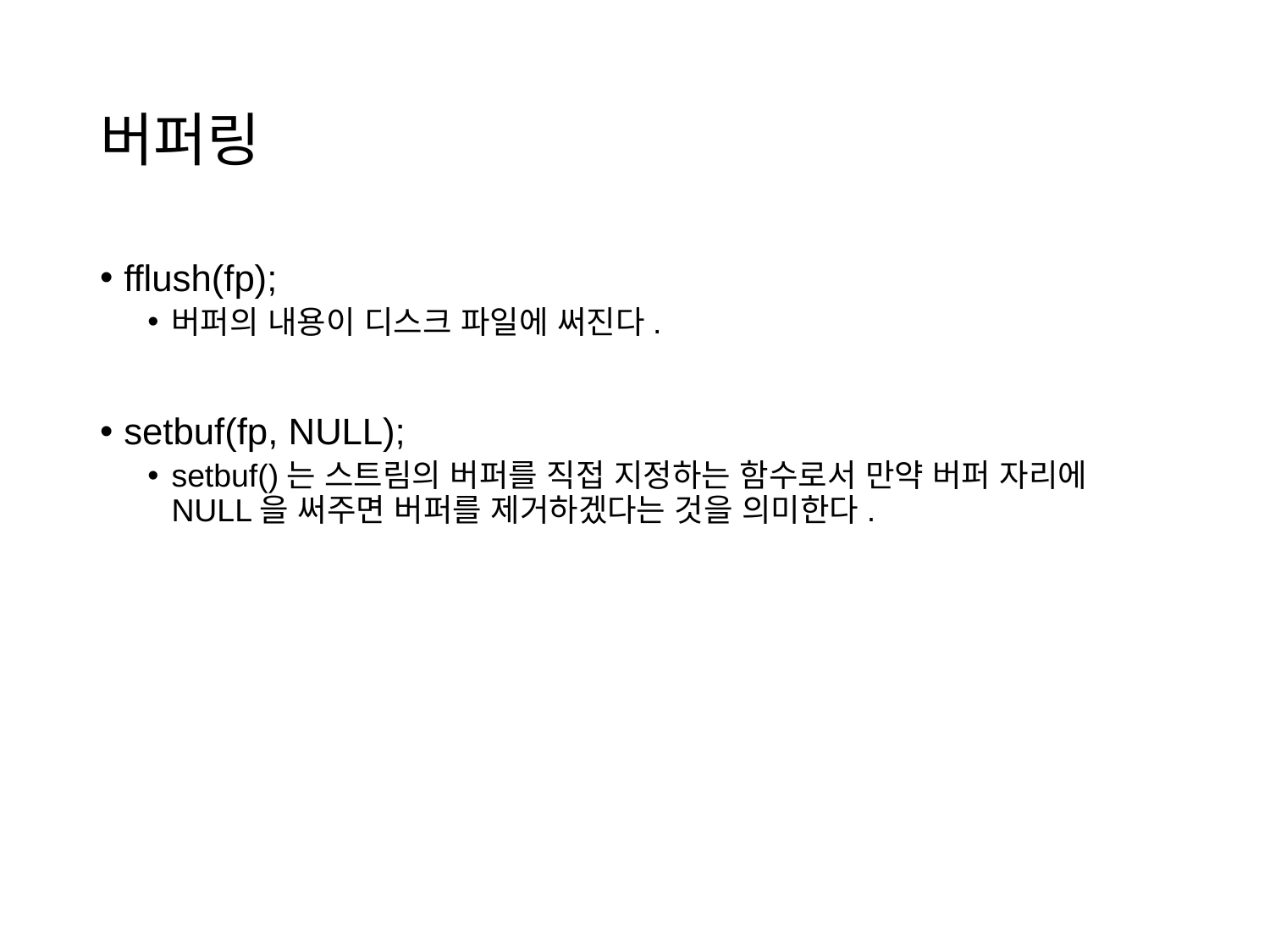

# 버퍼링
fflush(fp);
버퍼의 내용이 디스크 파일에 써진다.

setbuf(fp, NULL);
setbuf()는 스트림의 버퍼를 직접 지정하는 함수로서 만약 버퍼 자리에 NULL을 써주면 버퍼를 제거하겠다는 것을 의미한다.